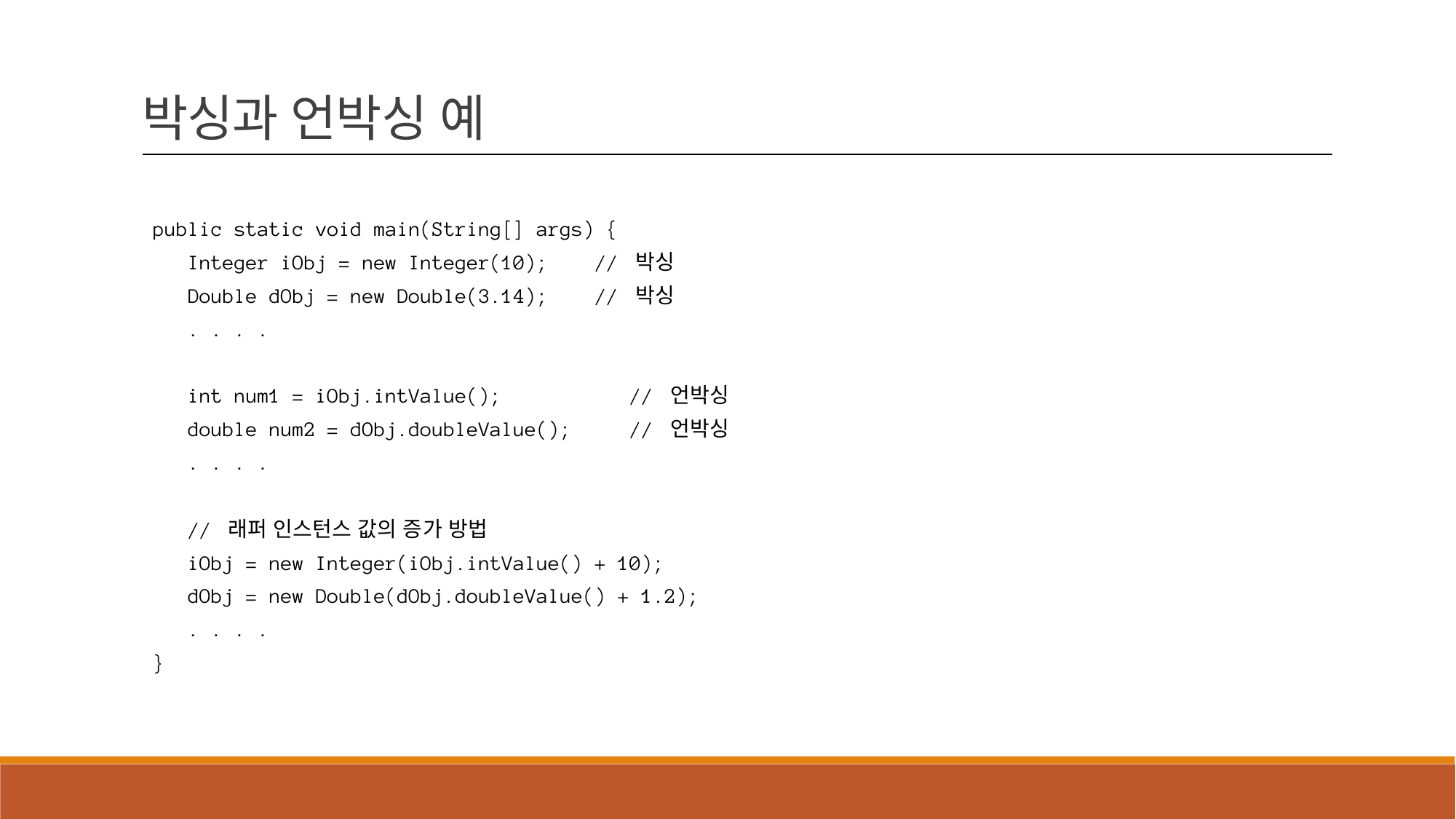

박싱과 언박싱 예
public static void main(String[] args) {
   Integer iObj = new Integer(10);    // 박싱
   Double dObj = new Double(3.14);    // 박싱
   . . . .

   int num1 = iObj.intValue();           // 언박싱
   double num2 = dObj.doubleValue();     // 언박싱
   . . . .

   // 래퍼 인스턴스 값의 증가 방법
   iObj = new Integer(iObj.intValue() + 10);
   dObj = new Double(dObj.doubleValue() + 1.2);
   . . . .
}